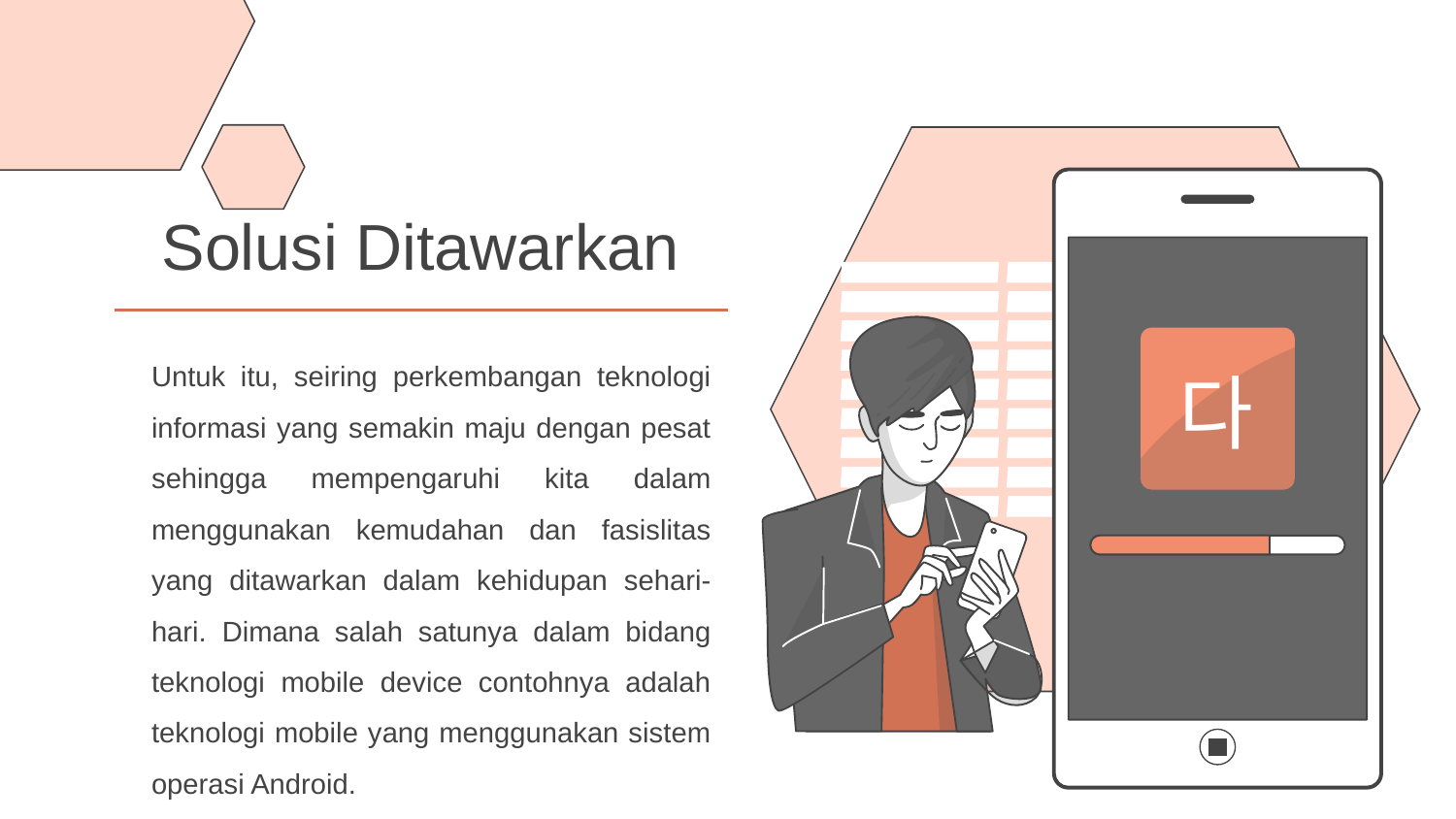

# Solusi Ditawarkan

Untuk itu, seiring perkembangan teknologi informasi yang semakin maju dengan pesat sehingga mempengaruhi kita dalam menggunakan kemudahan dan fasislitas yang ditawarkan dalam kehidupan sehari-hari. Dimana salah satunya dalam bidang teknologi mobile device contohnya adalah teknologi mobile yang menggunakan sistem operasi Android.

다